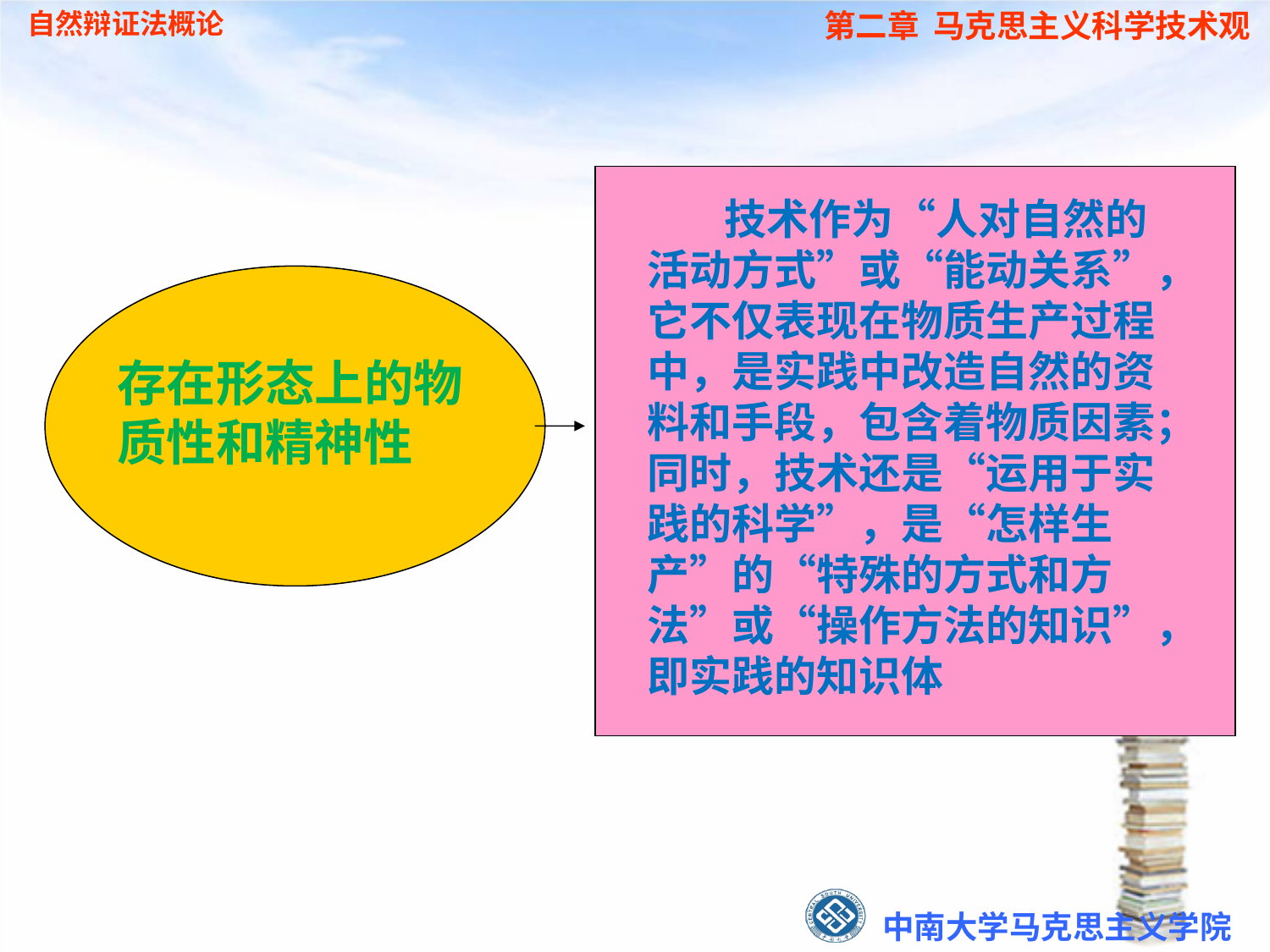

技术作为“人对自然的活动方式”或“能动关系”，它不仅表现在物质生产过程中，是实践中改造自然的资料和手段，包含着物质因素；同时，技术还是“运用于实践的科学”，是“怎样生产”的“特殊的方式和方法”或“操作方法的知识”，即实践的知识体

存在形态上的物质性和精神性